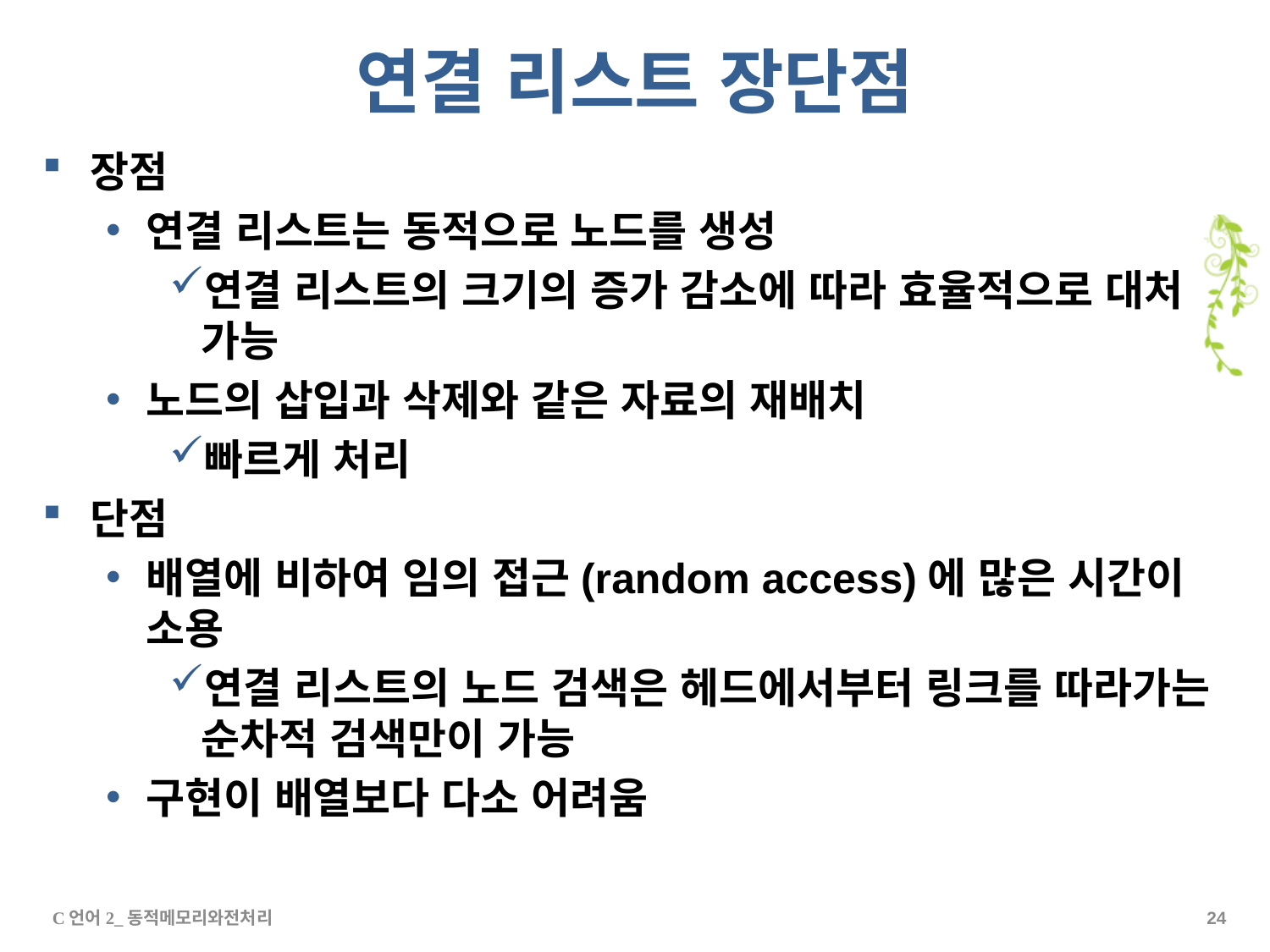

# 연결 리스트 장단점
장점
연결 리스트는 동적으로 노드를 생성
연결 리스트의 크기의 증가 감소에 따라 효율적으로 대처 가능
노드의 삽입과 삭제와 같은 자료의 재배치
빠르게 처리
단점
배열에 비하여 임의 접근(random access)에 많은 시간이 소용
연결 리스트의 노드 검색은 헤드에서부터 링크를 따라가는 순차적 검색만이 가능
구현이 배열보다 다소 어려움
C언어2_동적메모리와전처리
24